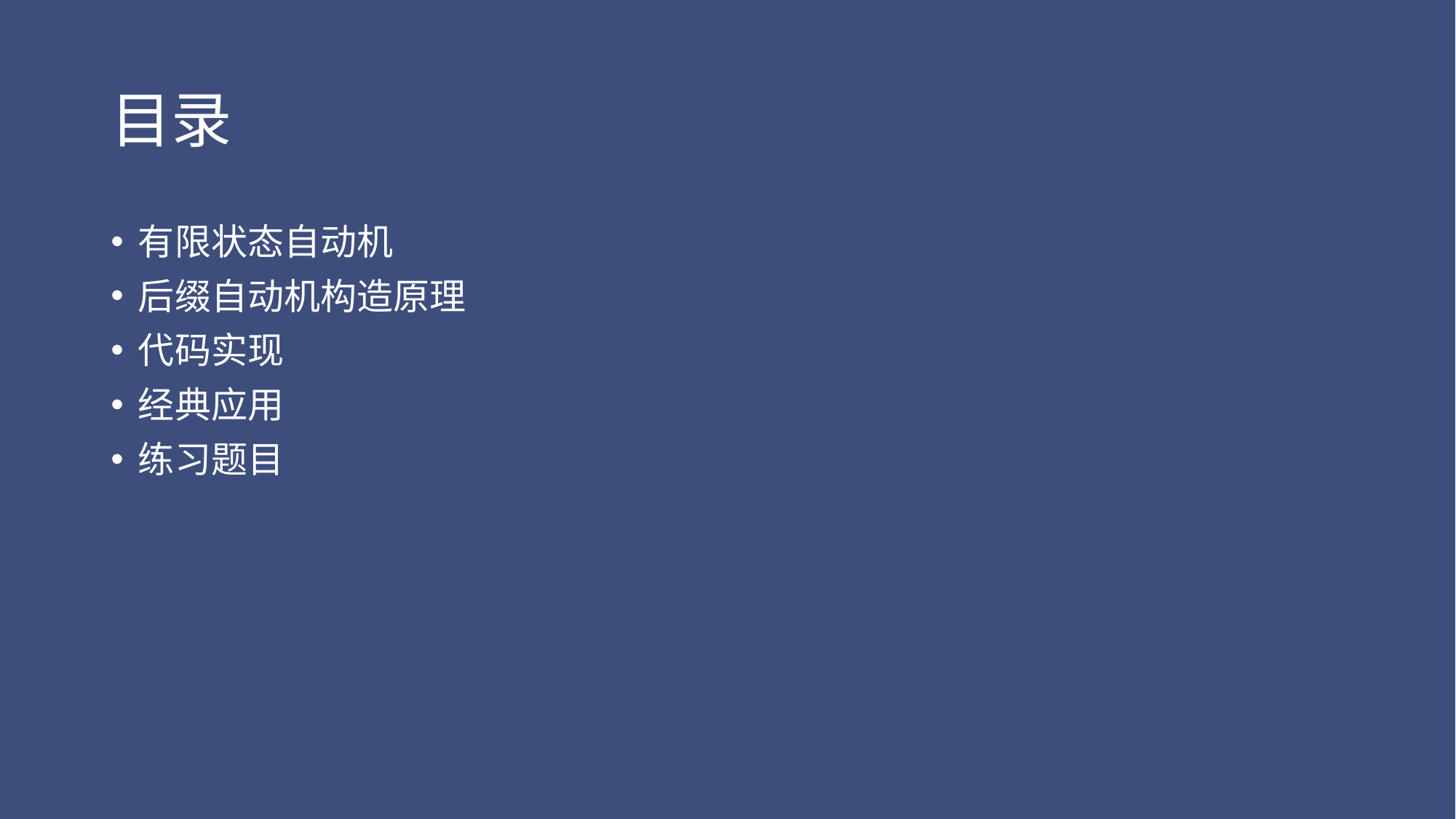

# 目录
有限状态自动机
后缀自动机构造原理
代码实现
经典应用
练习题目